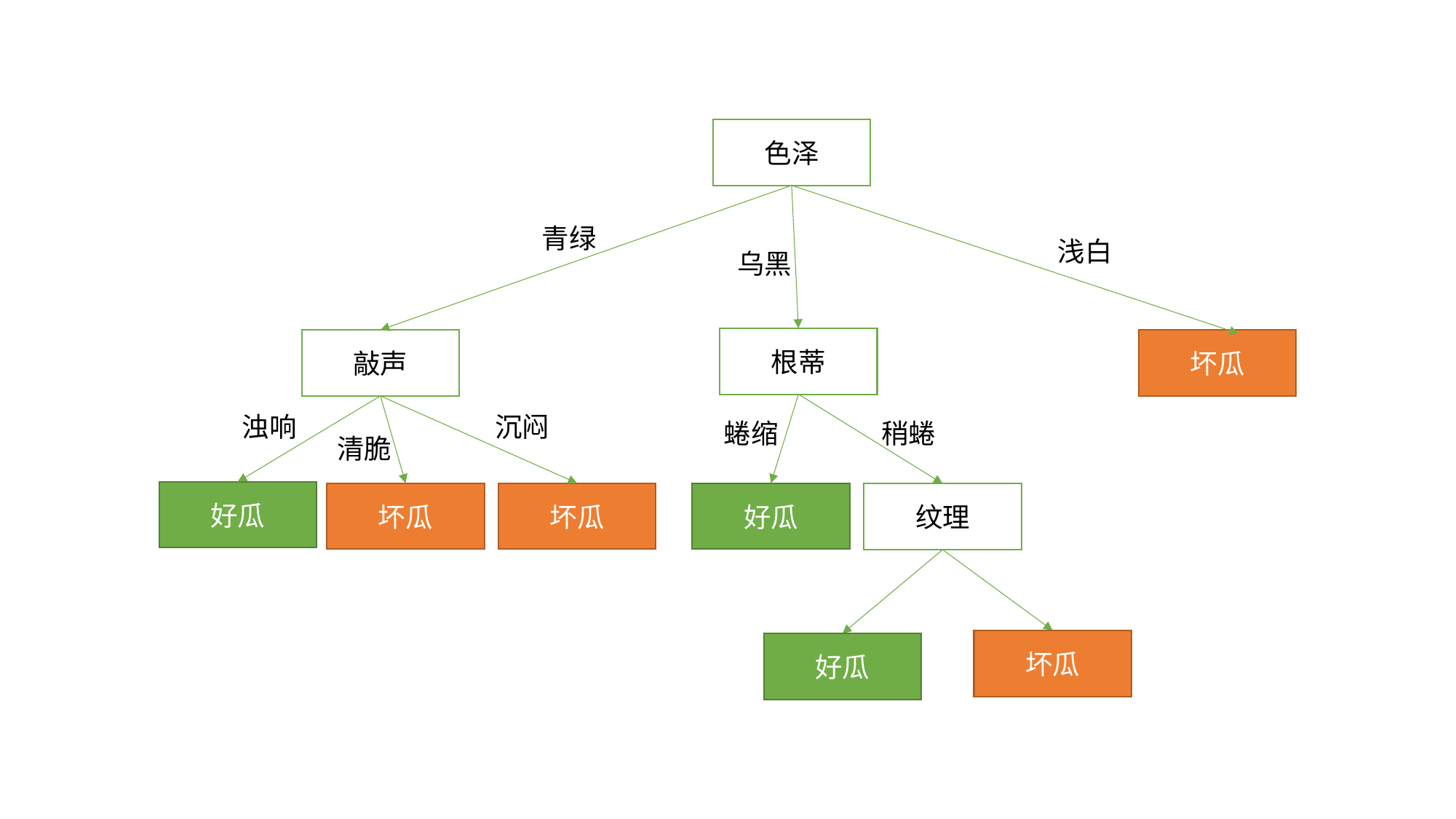

色泽
青绿
浅白
乌黑
根蒂
敲声
坏瓜
沉闷
浊响
蜷缩
稍蜷
清脆
好瓜
坏瓜
坏瓜
好瓜
纹理
坏瓜
好瓜